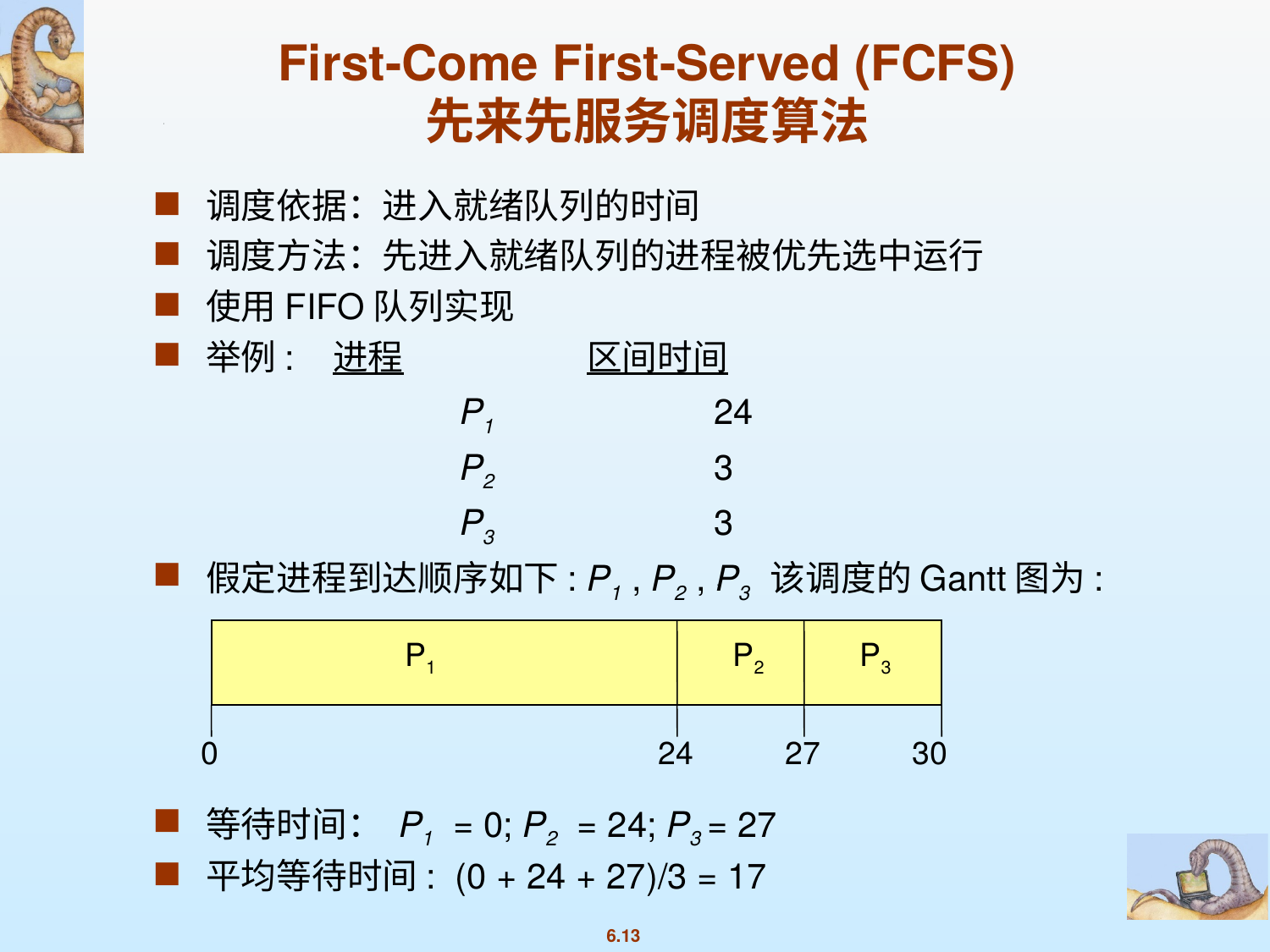

First-Come First-Served (FCFS)
先来先服务调度算法
调度依据：进入就绪队列的时间
调度方法：先进入就绪队列的进程被优先选中运行
使用FIFO队列实现
举例:	进程		区间时间
			P1		24
			P2 		3
		 	P3		3
假定进程到达顺序如下: P1 , P2 , P3  该调度的Gantt图为:
等待时间： P1  = 0; P2  = 24; P3 = 27
平均等待时间:  (0 + 24 + 27)/3 = 17

P1
P2
P3

0
24
27
30